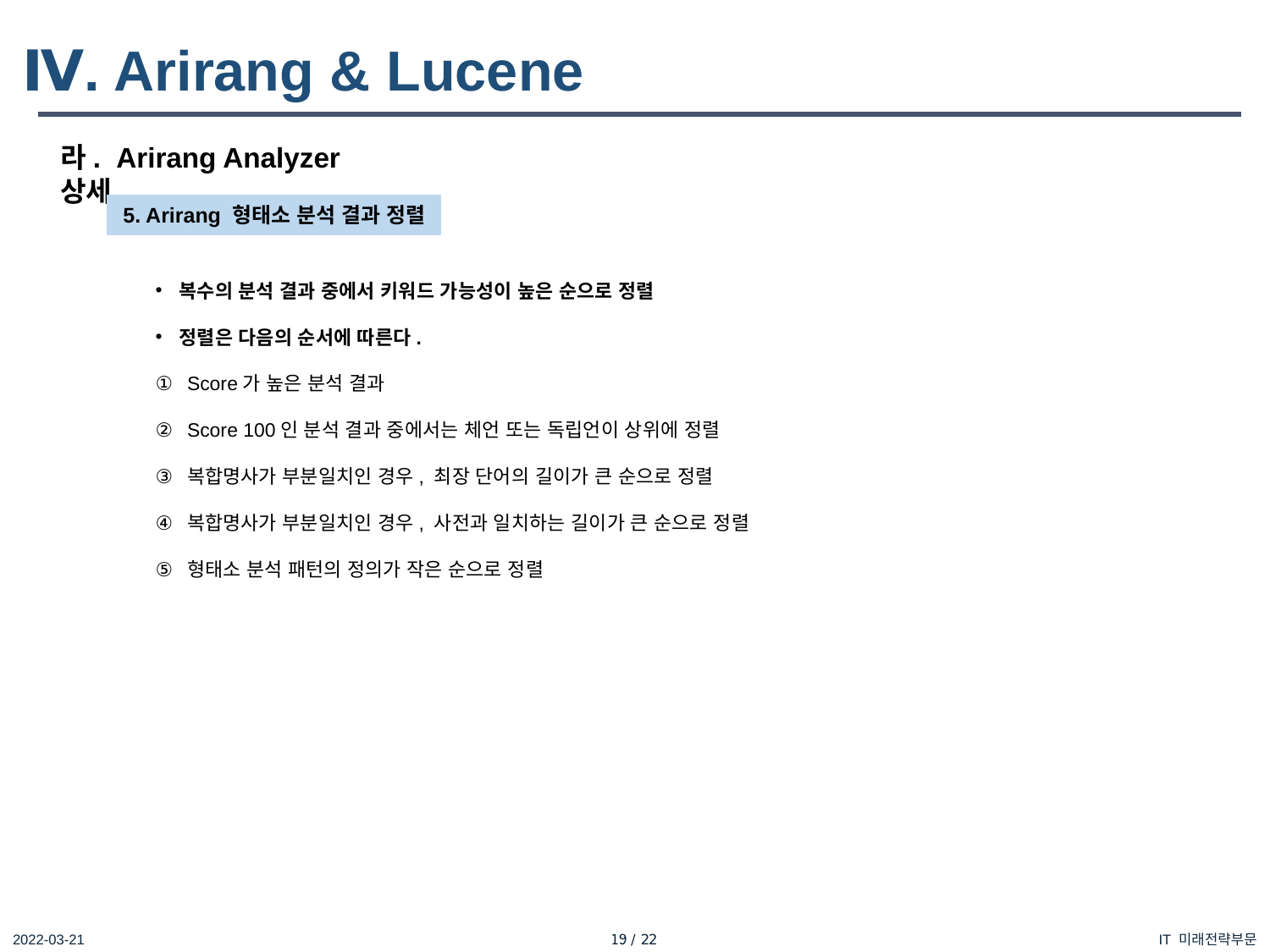

Ⅳ. Arirang & Lucene

라.  Arirang Analyzer 상세
5. Arirang 형태소 분석 결과 정렬
복수의 분석 결과 중에서 키워드 가능성이 높은 순으로 정렬
정렬은 다음의 순서에 따른다.
Score가 높은 분석 결과
Score 100인 분석 결과 중에서는 체언 또는 독립언이 상위에 정렬
복합명사가 부분일치인 경우, 최장 단어의 길이가 큰 순으로 정렬
복합명사가 부분일치인 경우, 사전과 일치하는 길이가 큰 순으로 정렬
형태소 분석 패턴의 정의가 작은 순으로 정렬
IT 미래전략부문
2022-03-21
19 / 22